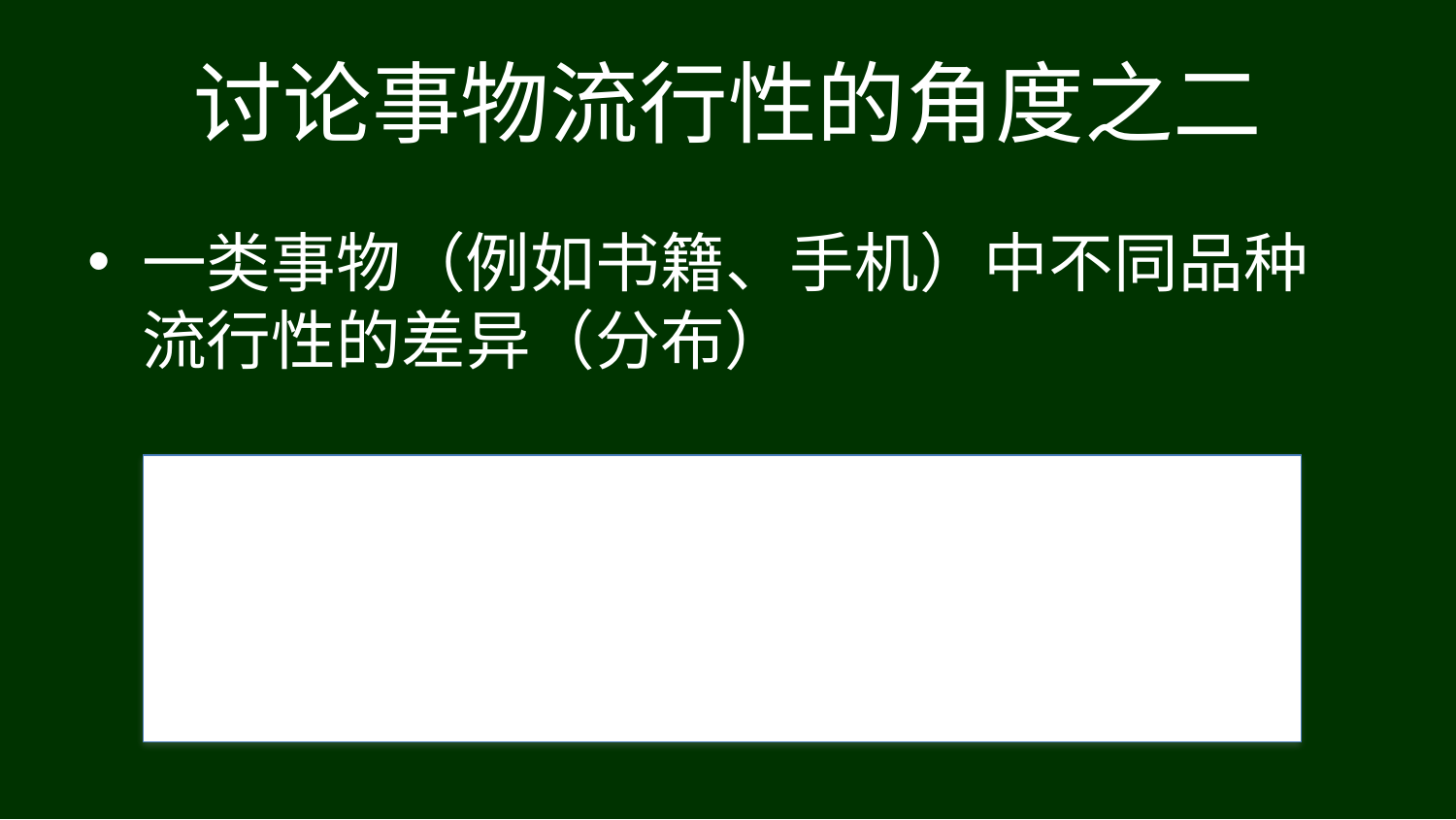

# 讨论事物流行性的角度之二
一类事物（例如书籍、手机）中不同品种流行性的差异（分布）